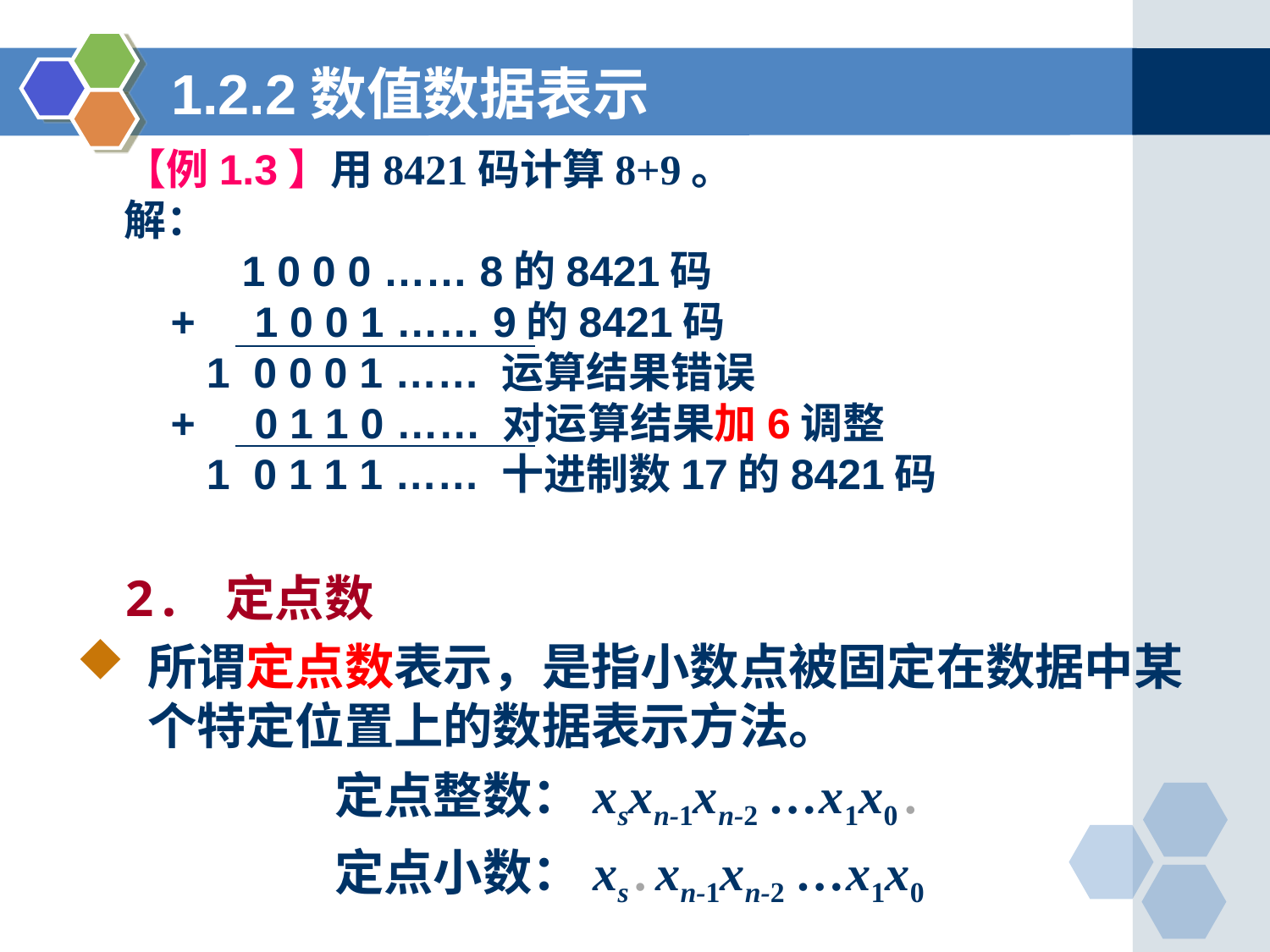

# 1.2.2数值数据表示
    【例1.3】用8421码计算8+9。
    解：
              1 0 0 0 …… 8的8421码
        +     1 0 0 1 …… 9的8421码
           1  0 0 0 1 …… 运算结果错误
        +     0 1 1 0 …… 对运算结果加6调整
           1  0 1 1 1 …… 十进制数17的8421码

    2. 定点数
所谓定点数表示，是指小数点被固定在数据中某个特定位置上的数据表示方法。
                      定点整数：xsxn-1xn-2 …x1x0 .
                      定点小数：xs . xn-1xn-2 …x1x0